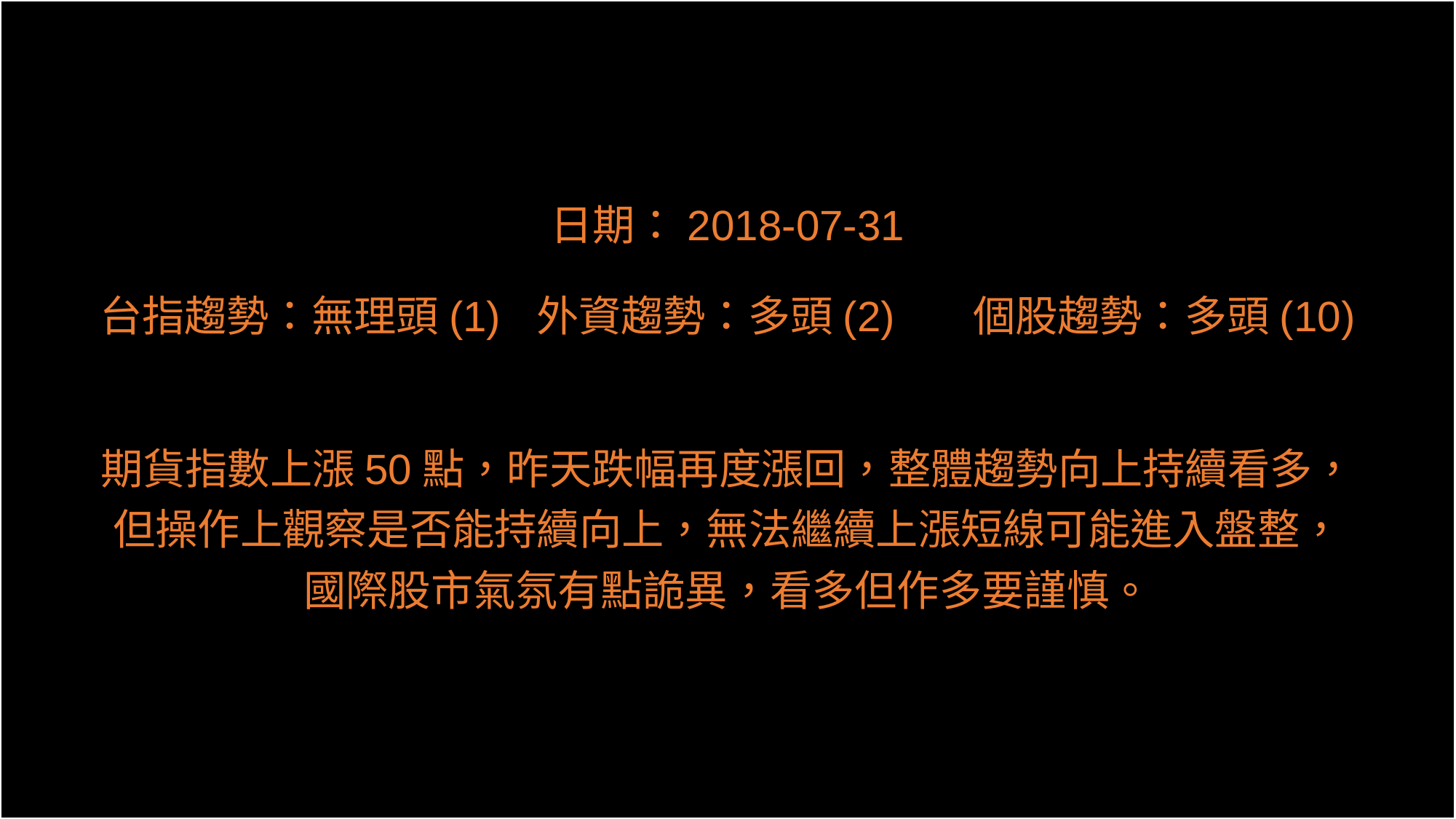

日期：2018-07-31
台指趨勢：無理頭(1)	外資趨勢：多頭(2)	個股趨勢：多頭(10)
期貨指數上漲50點，昨天跌幅再度漲回，整體趨勢向上持續看多，
但操作上觀察是否能持續向上，無法繼續上漲短線可能進入盤整，
國際股市氣氛有點詭異，看多但作多要謹慎。